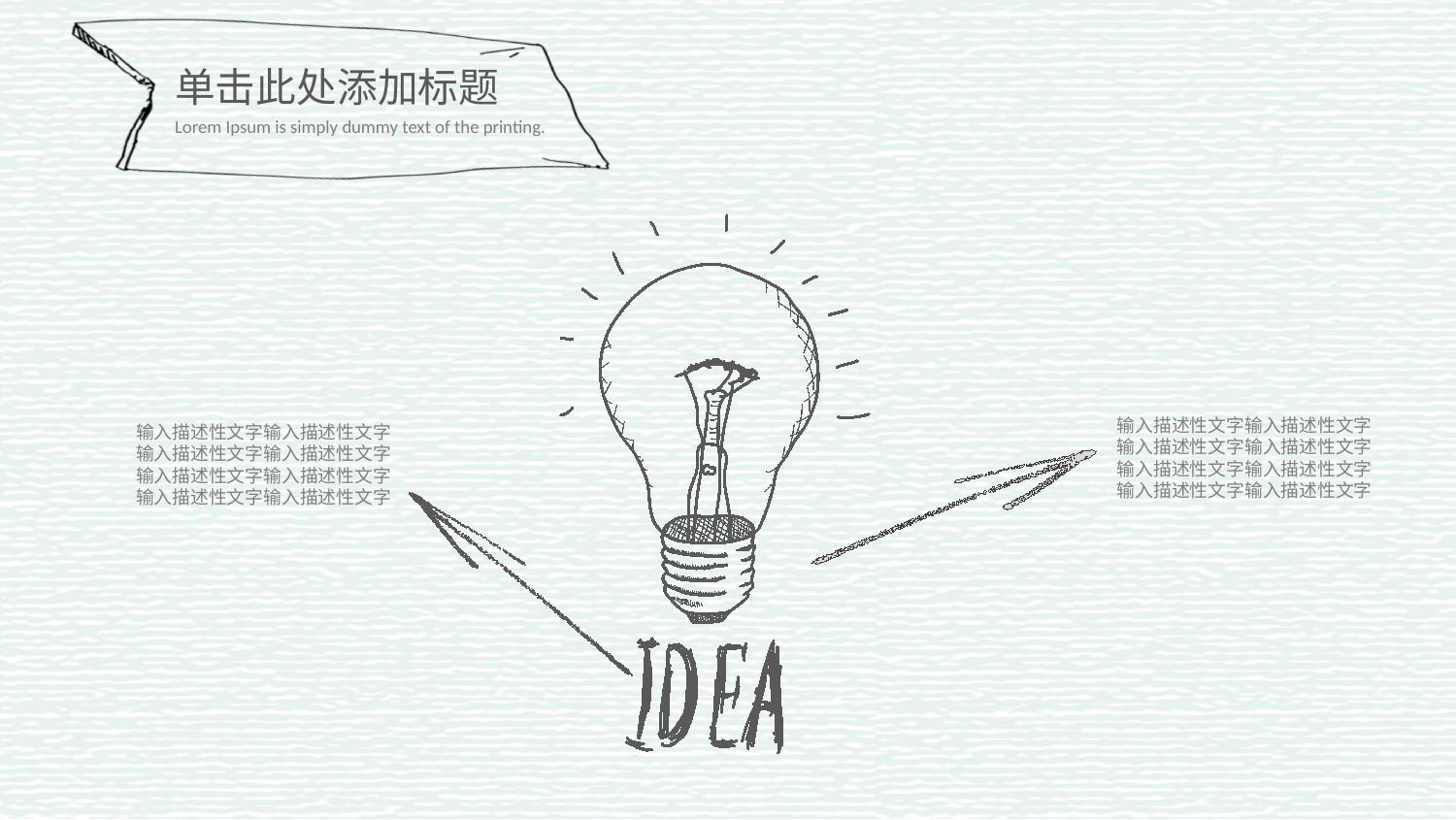

输入描述性文字输入描述性文字
输入描述性文字输入描述性文字
输入描述性文字输入描述性文字
输入描述性文字输入描述性文字

输入描述性文字输入描述性文字
输入描述性文字输入描述性文字
输入描述性文字输入描述性文字
输入描述性文字输入描述性文字